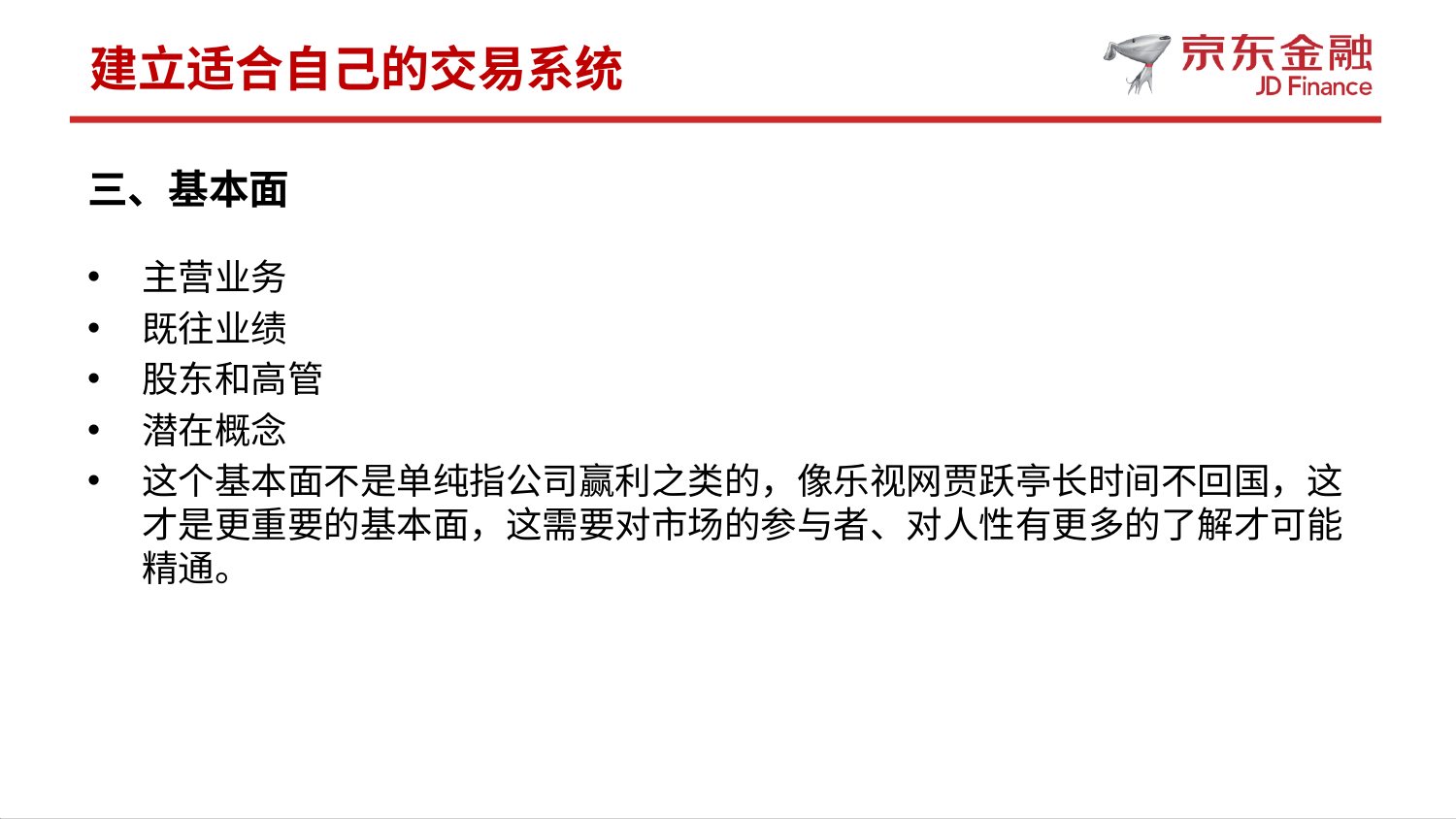

建立适合自己的交易系统
# 三、基本面
主营业务
既往业绩
股东和高管
潜在概念
这个基本面不是单纯指公司赢利之类的，像乐视网贾跃亭长时间不回国，这才是更重要的基本面，这需要对市场的参与者、对人性有更多的了解才可能精通。